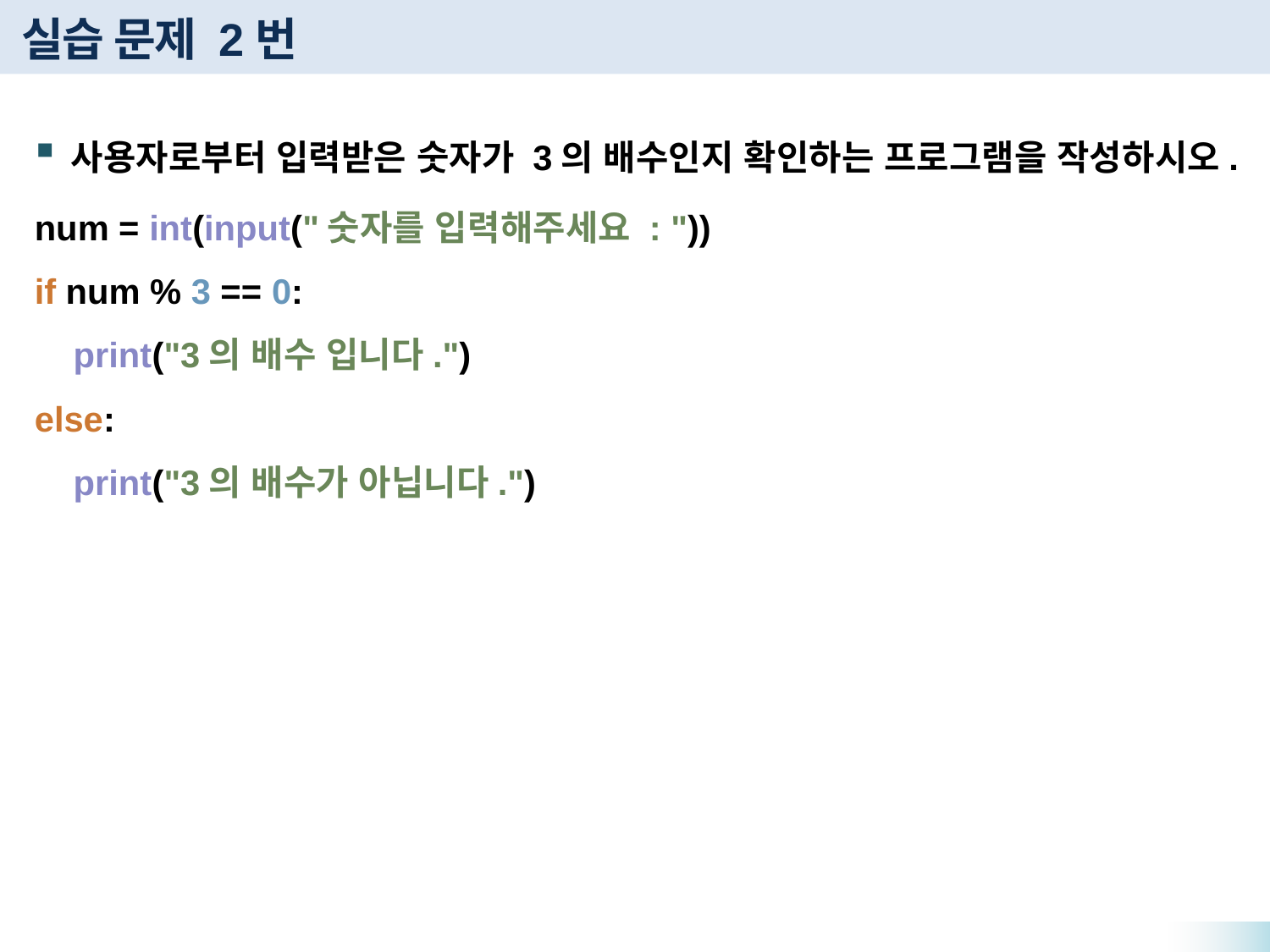

# 실습 문제 2번
사용자로부터 입력받은 숫자가 3의 배수인지 확인하는 프로그램을 작성하시오.
num = int(input("숫자를 입력해주세요 : "))
if num % 3 == 0:
    print("3의 배수 입니다.")
else:
    print("3의 배수가 아닙니다.")